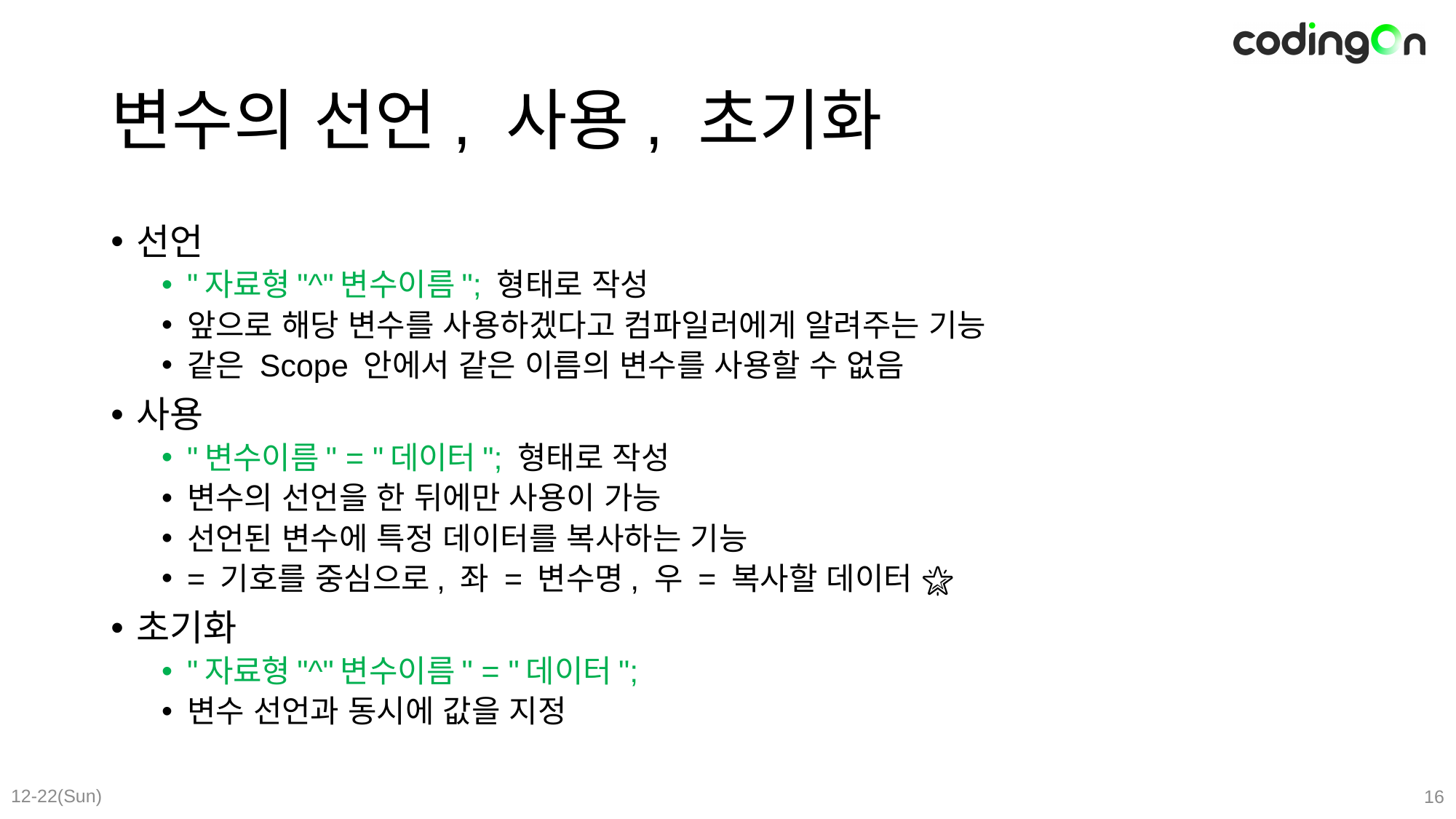

# 변수의 선언, 사용, 초기화
선언
"자료형"^"변수이름"; 형태로 작성
앞으로 해당 변수를 사용하겠다고 컴파일러에게 알려주는 기능
같은 Scope 안에서 같은 이름의 변수를 사용할 수 없음
사용
"변수이름" = "데이터"; 형태로 작성
변수의 선언을 한 뒤에만 사용이 가능
선언된 변수에 특정 데이터를 복사하는 기능
= 기호를 중심으로, 좌 = 변수명, 우 = 복사할 데이터 🌟
초기화
"자료형"^"변수이름" = "데이터";
변수 선언과 동시에 값을 지정
12-22(Sun)
16